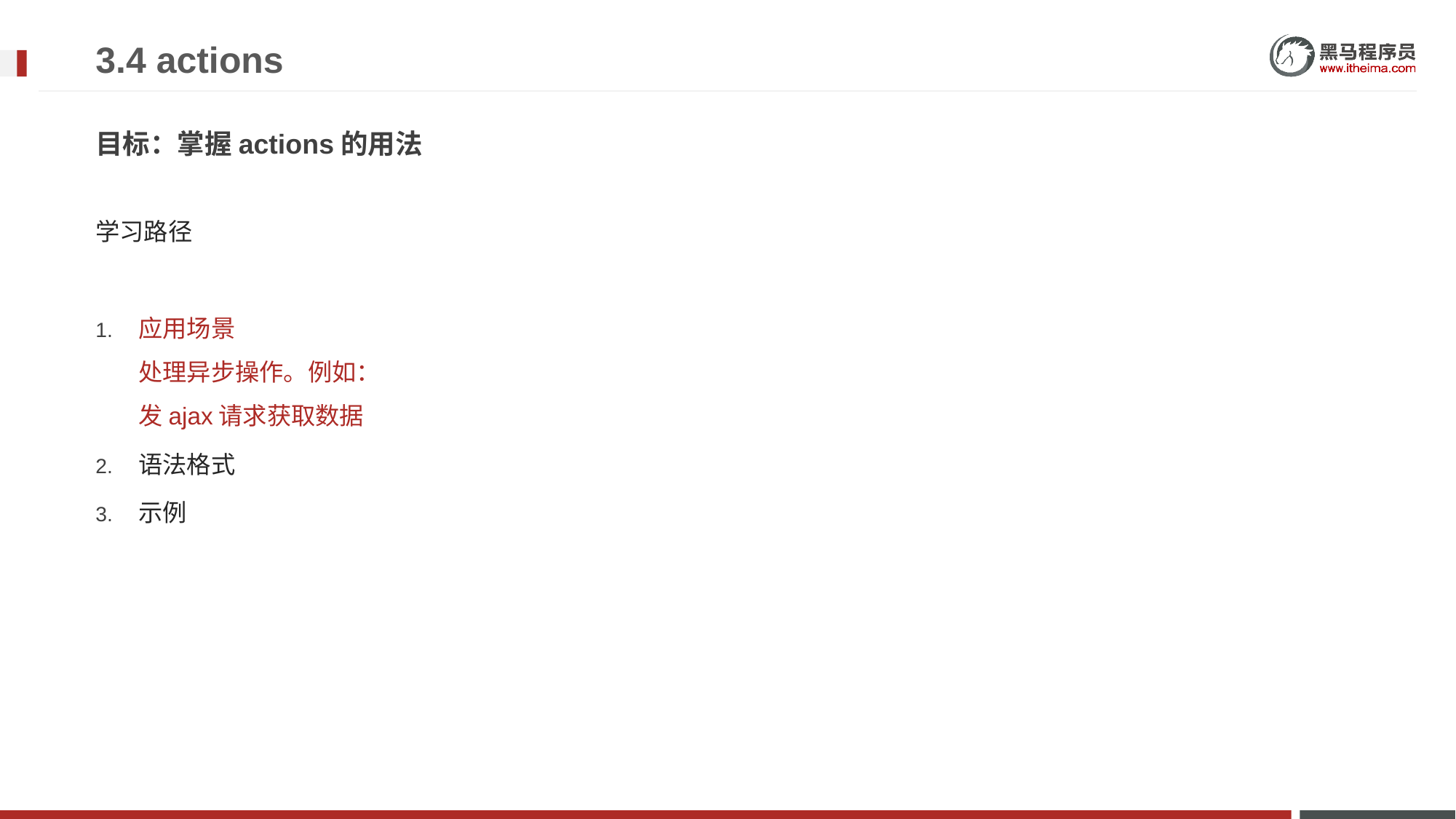

# 3.4 actions
目标：掌握actions的用法
学习路径

应用场景
处理异步操作。例如：发ajax请求获取数据
语法格式
示例